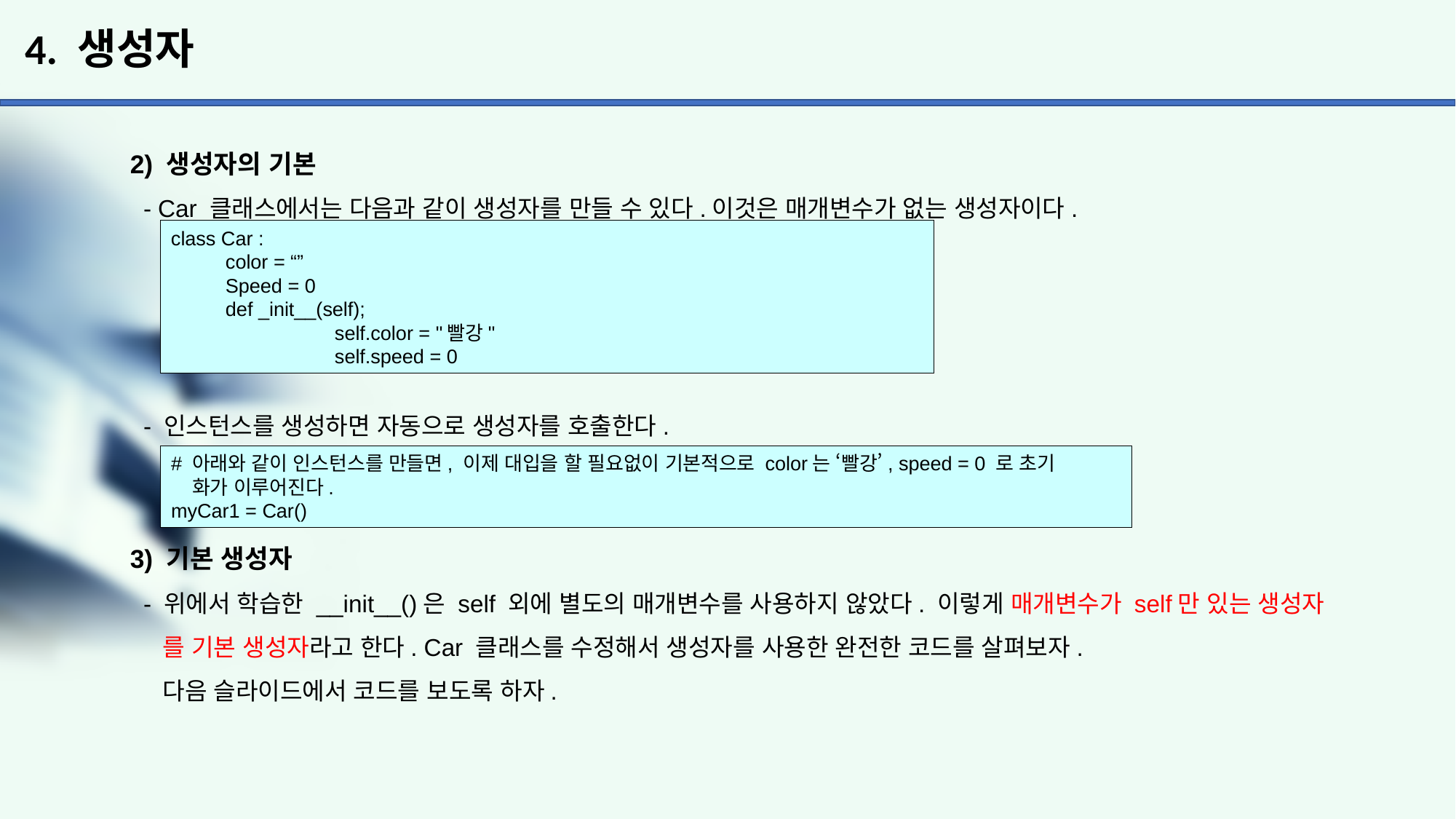

# 4. 생성자
2) 생성자의 기본
  - Car 클래스에서는 다음과 같이 생성자를 만들 수 있다.이것은 매개변수가 없는 생성자이다.

  - 인스턴스를 생성하면 자동으로 생성자를 호출한다.

3) 기본 생성자
  - 위에서 학습한 __init__()은 self 외에 별도의 매개변수를 사용하지 않았다. 이렇게 매개변수가 self만 있는 생성자
    를 기본 생성자라고 한다. Car 클래스를 수정해서 생성자를 사용한 완전한 코드를 살펴보자.
    다음 슬라이드에서 코드를 보도록 하자.

class Car :
color = “”
Speed = 0
def _init__(self);
	self.color = "빨강"
	self.speed = 0
# 아래와 같이 인스턴스를 만들면, 이제 대입을 할 필요없이 기본적으로 color는 ‘빨강’, speed = 0 로 초기
   화가 이루어진다.
myCar1 = Car()